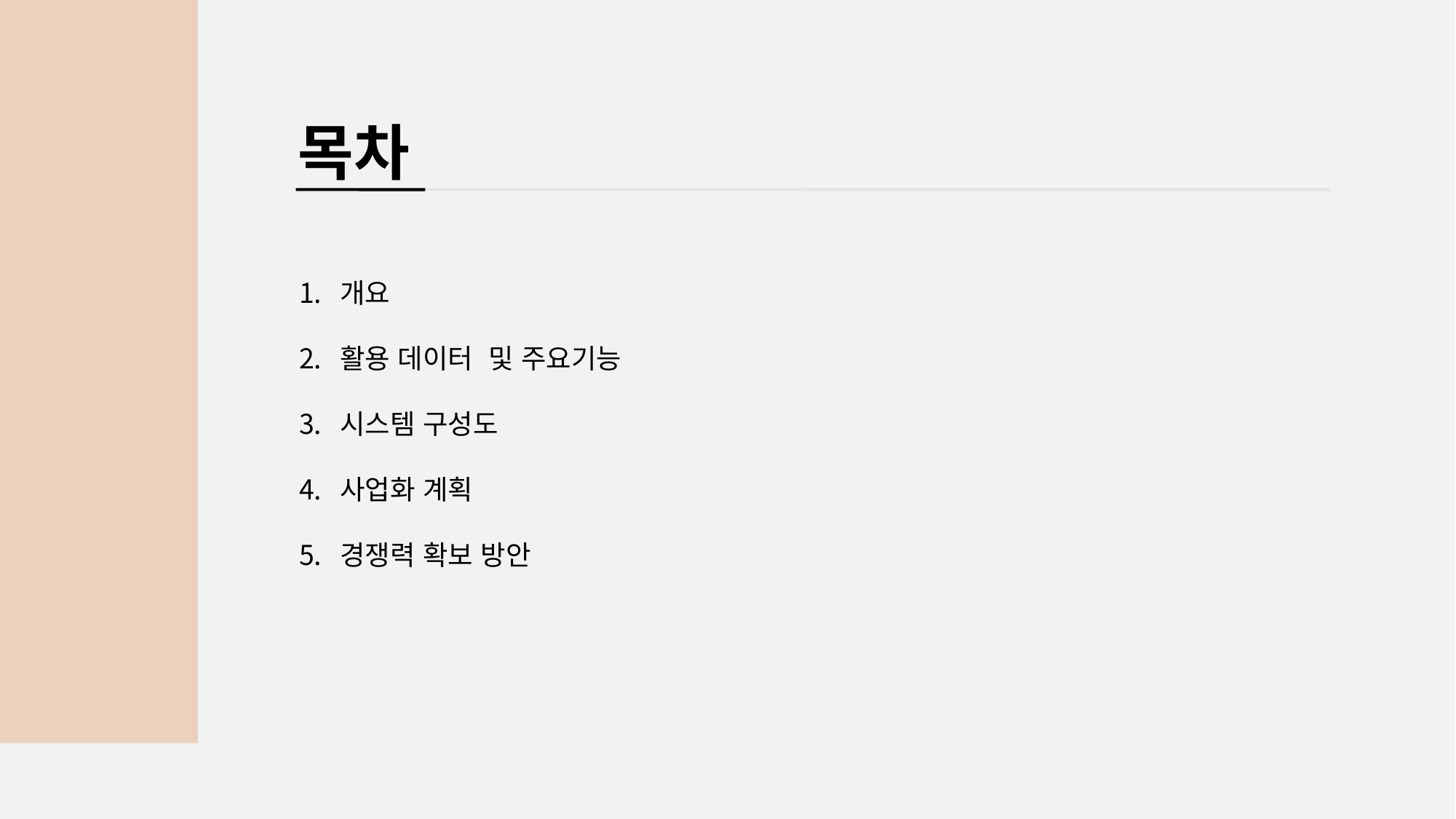

목차

개요
활용 데이터  및 주요기능
시스템 구성도
사업화 계획
경쟁력 확보 방안